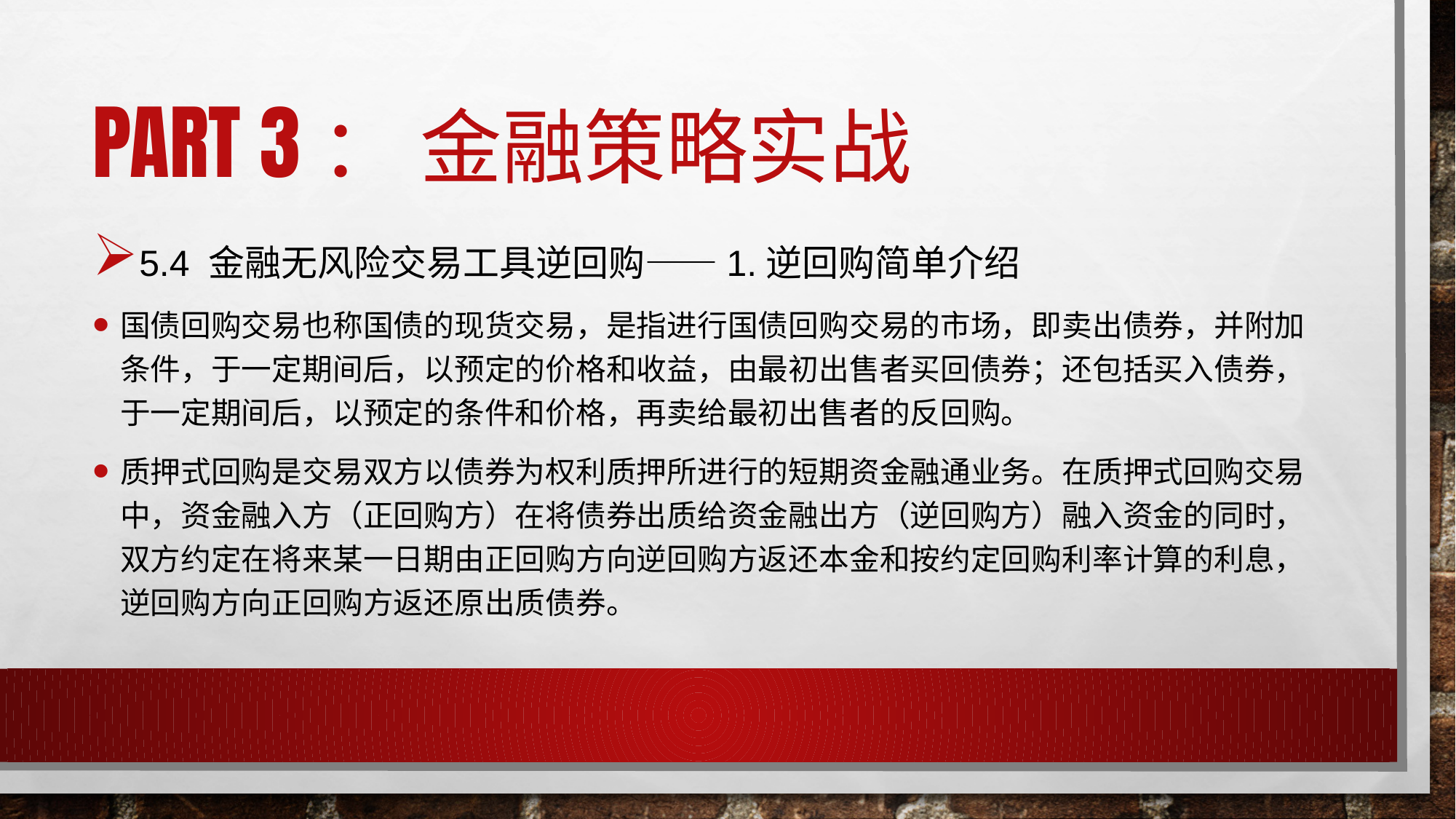

# Part 3： 金融策略实战
5.4 金融无风险交易工具逆回购——1.逆回购简单介绍
国债回购交易也称国债的现货交易，是指进行国债回购交易的市场，即卖出债券，并附加条件，于一定期间后，以预定的价格和收益，由最初出售者买回债券；还包括买入债券，于一定期间后，以预定的条件和价格，再卖给最初出售者的反回购。
质押式回购是交易双方以债券为权利质押所进行的短期资金融通业务。在质押式回购交易中，资金融入方（正回购方）在将债券出质给资金融出方（逆回购方）融入资金的同时，双方约定在将来某一日期由正回购方向逆回购方返还本金和按约定回购利率计算的利息，逆回购方向正回购方返还原出质债券。